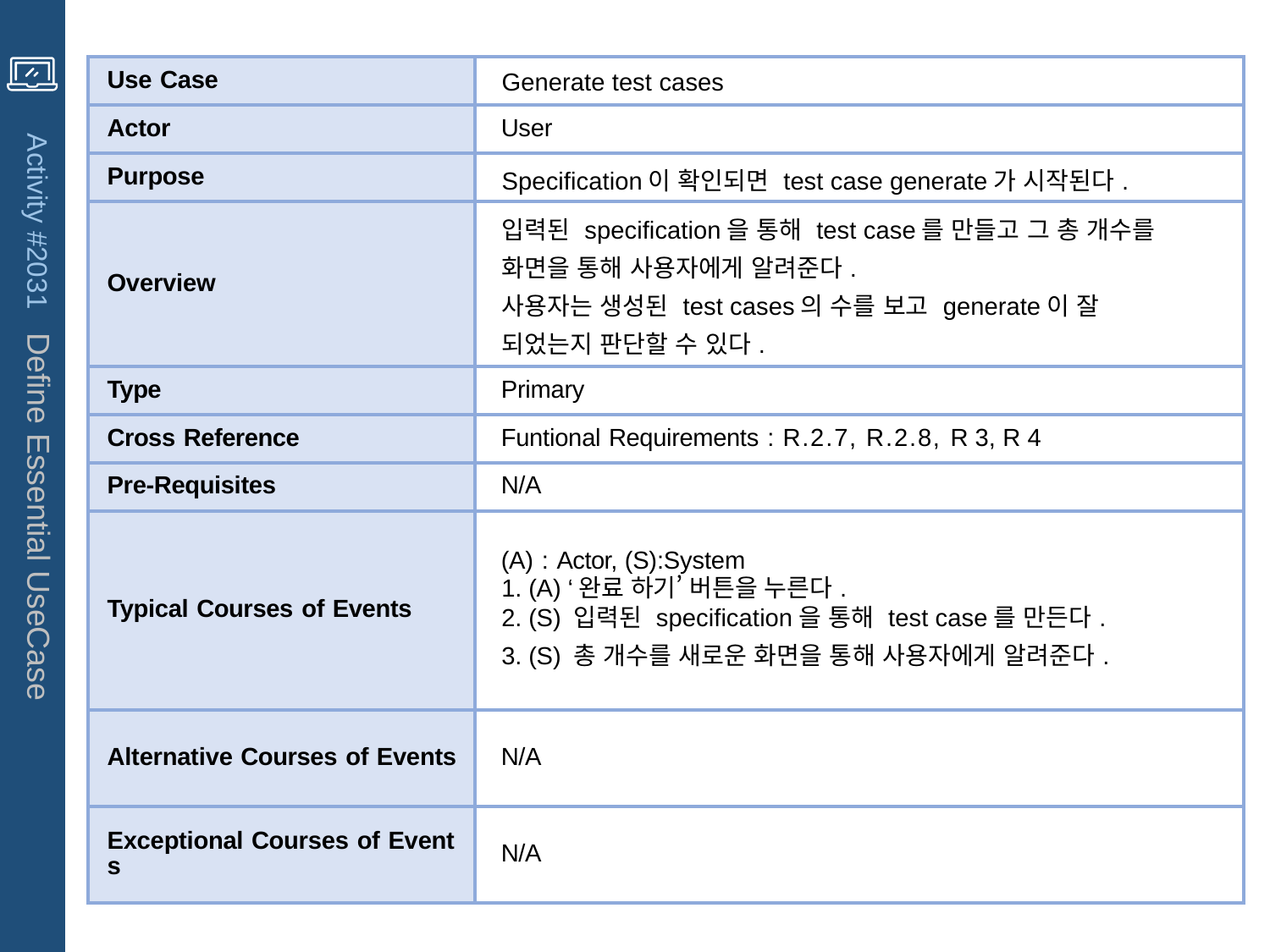

| Use Case | Generate test cases |
| --- | --- |
| Actor | User |
| Purpose | Specification이 확인되면 test case generate가 시작된다. |
| Overview | 입력된 specification을 통해 test case를 만들고 그 총 개수를 화면을 통해 사용자에게 알려준다. 사용자는 생성된 test cases의 수를 보고 generate이 잘 되었는지 판단할 수 있다. |
| Type | Primary |
| Cross Reference | Funtional Requirements : R.2.7, R.2.8, R 3, R 4 |
| Pre-Requisites | N/A |
| Typical Courses of Events | (A) : Actor, (S):System 1. (A) ‘완료 하기’ 버튼을 누른다. 2. (S) 입력된 specification을 통해 test case를 만든다. 3. (S) 총 개수를 새로운 화면을 통해 사용자에게 알려준다. |
| Alternative Courses of Events | N/A |
| Exceptional Courses of Events | N/A |
Activity #2031   Define Essential UseCase